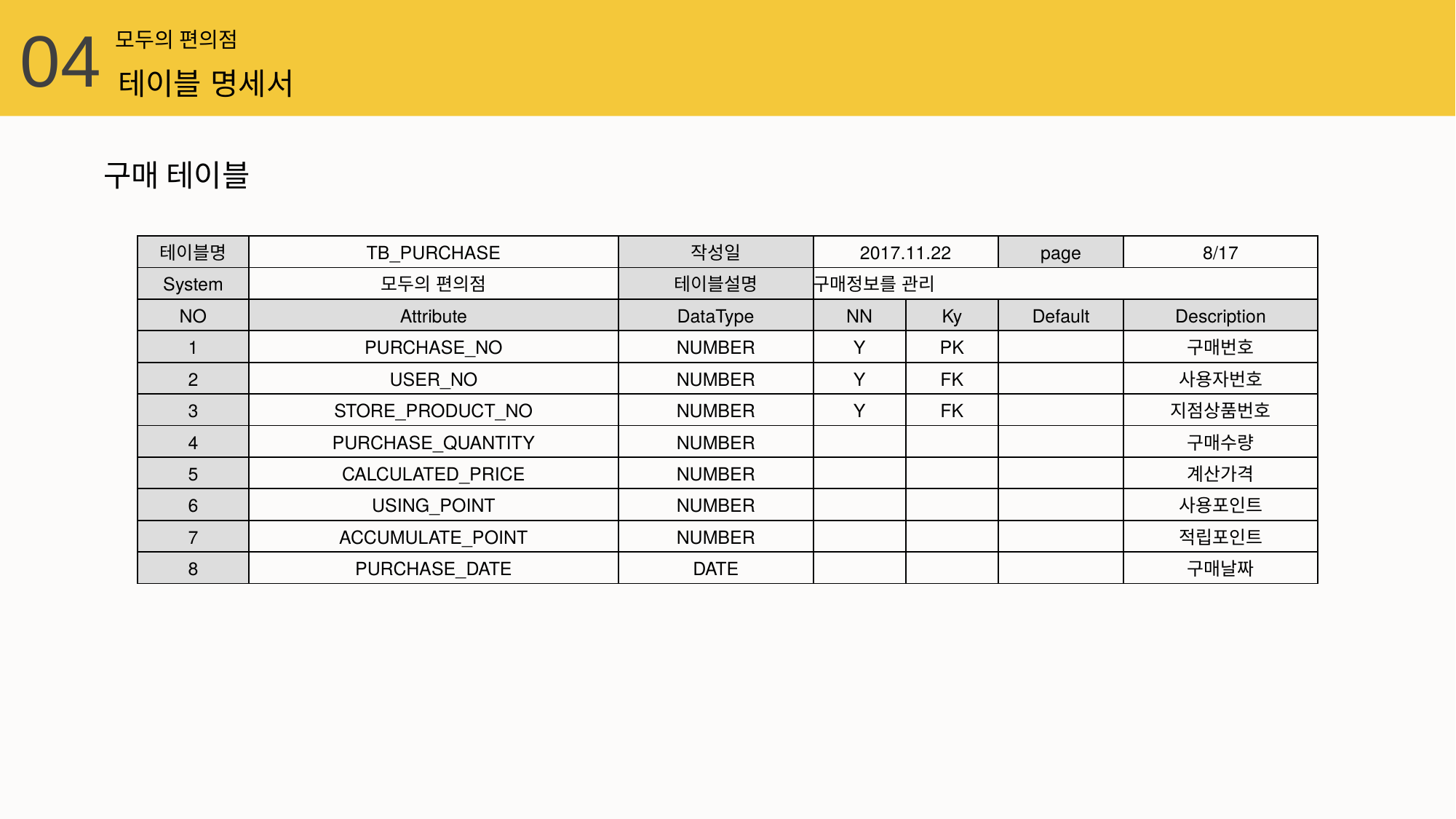

04
모두의 편의점
테이블 명세서
구매 테이블
| 테이블명 | TB\_PURCHASE | 작성일 | 2017.11.22 |  | page | 8/17 |
| --- | --- | --- | --- | --- | --- | --- |
| System | 모두의 편의점 | 테이블설명 | 구매정보를 관리 |  |  |  |
| NO | Attribute | DataType | NN | Ky | Default | Description |
| 1 | PURCHASE\_NO | NUMBER | Y | PK |  | 구매번호 |
| 2 | USER\_NO | NUMBER | Y | FK |  | 사용자번호 |
| 3 | STORE\_PRODUCT\_NO | NUMBER | Y | FK |  | 지점상품번호 |
| 4 | PURCHASE\_QUANTITY | NUMBER |  |  |  | 구매수량 |
| 5 | CALCULATED\_PRICE | NUMBER |  |  |  | 계산가격 |
| 6 | USING\_POINT | NUMBER |  |  |  | 사용포인트 |
| 7 | ACCUMULATE\_POINT | NUMBER |  |  |  | 적립포인트 |
| 8 | PURCHASE\_DATE | DATE |  |  |  | 구매날짜 |